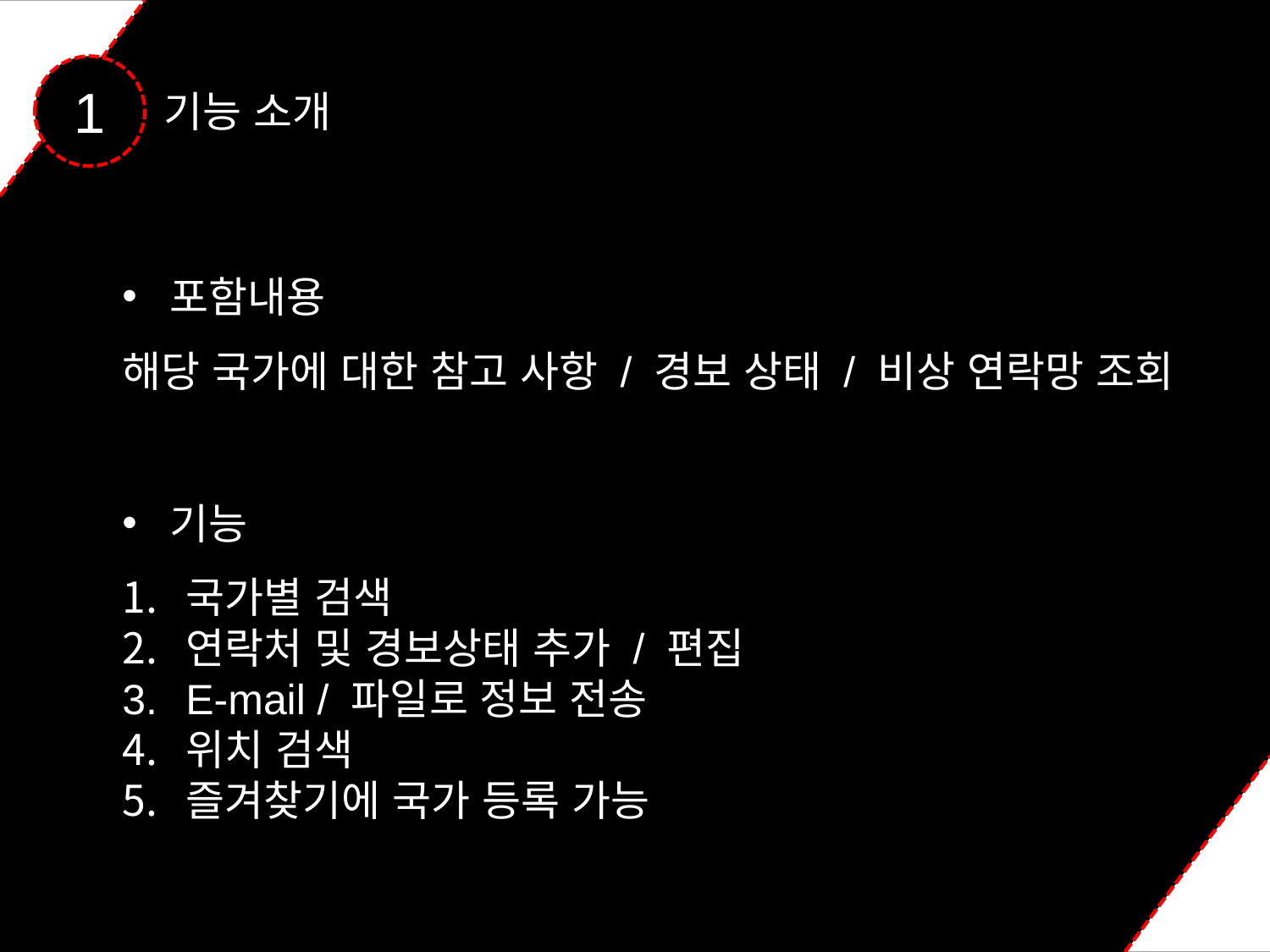

1
기능 소개
포함내용

해당 국가에 대한 참고 사항 / 경보 상태 / 비상 연락망 조회

기능

국가별 검색
연락처 및 경보상태 추가 / 편집
E-mail / 파일로 정보 전송
위치 검색
즐겨찾기에 국가 등록 가능